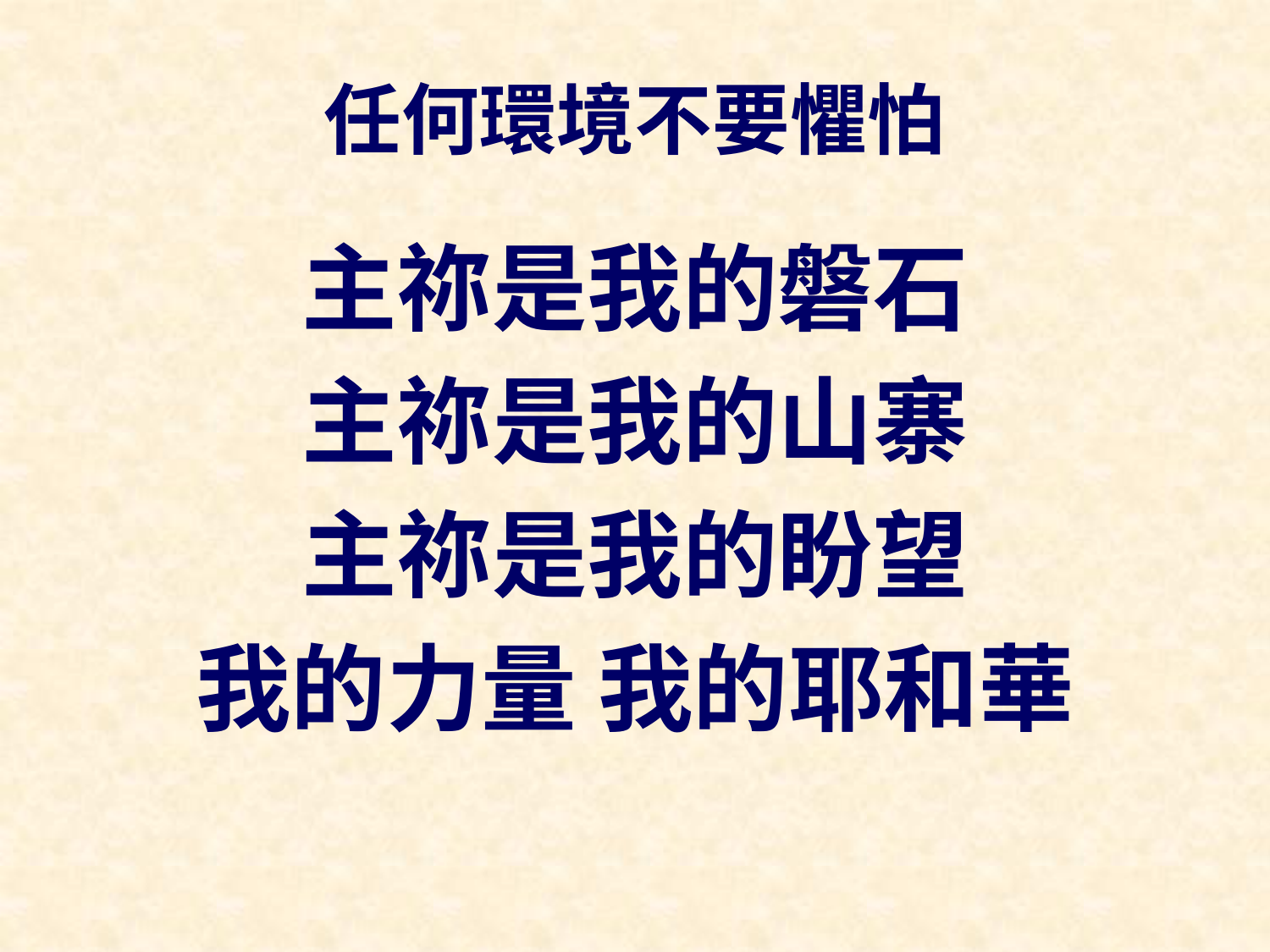

# 任何環境不要懼怕
主祢是我的磐石
主祢是我的山寨
主祢是我的盼望
我的力量 我的耶和華